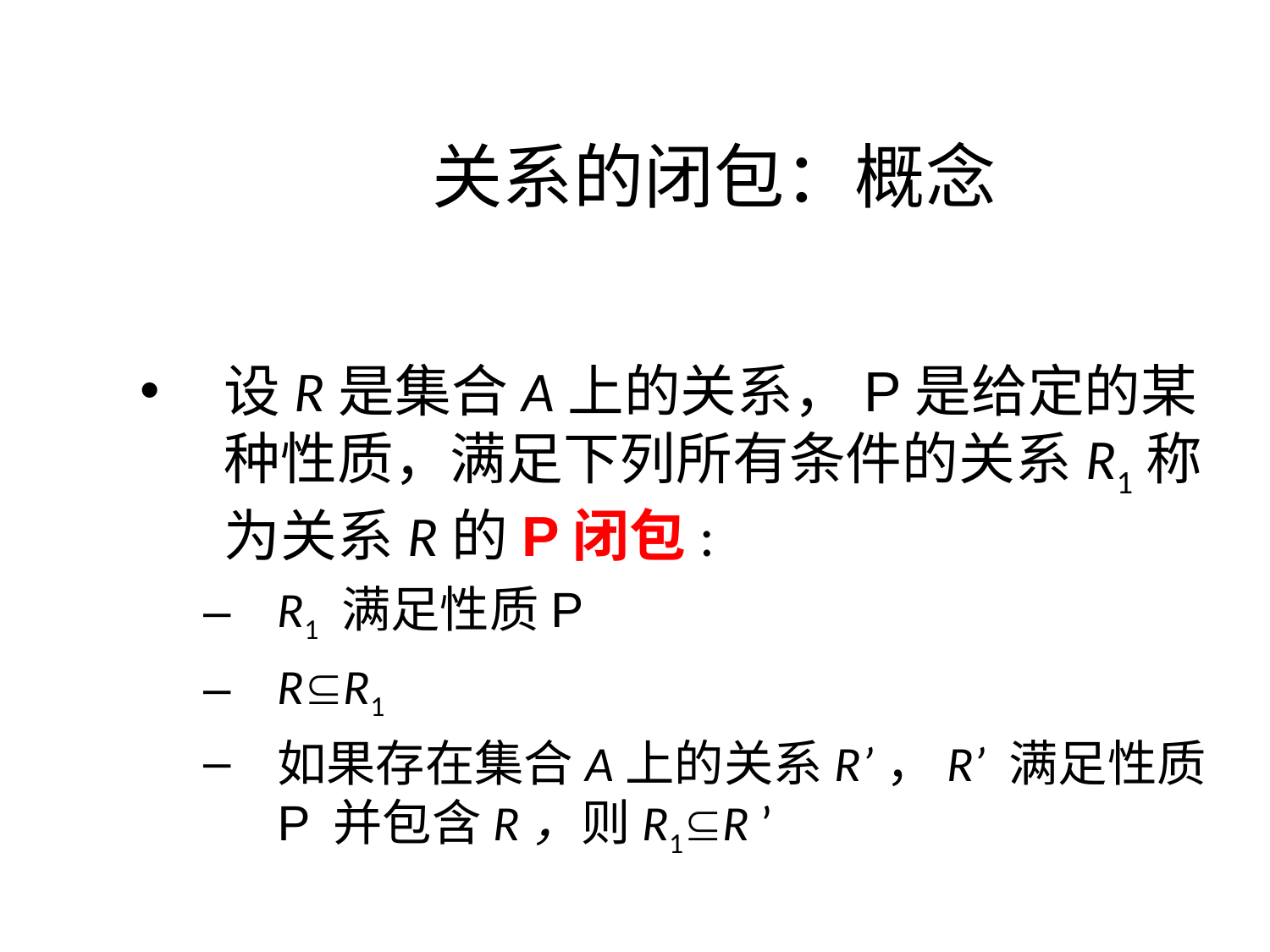

# 关系的闭包：概念
设R是集合A上的关系，P是给定的某种性质，满足下列所有条件的关系R1称为关系R的P闭包:
R1 满足性质P
R⊆R1
如果存在集合A上的关系R’，R’ 满足性质P 并包含R，则R1⊆R ’